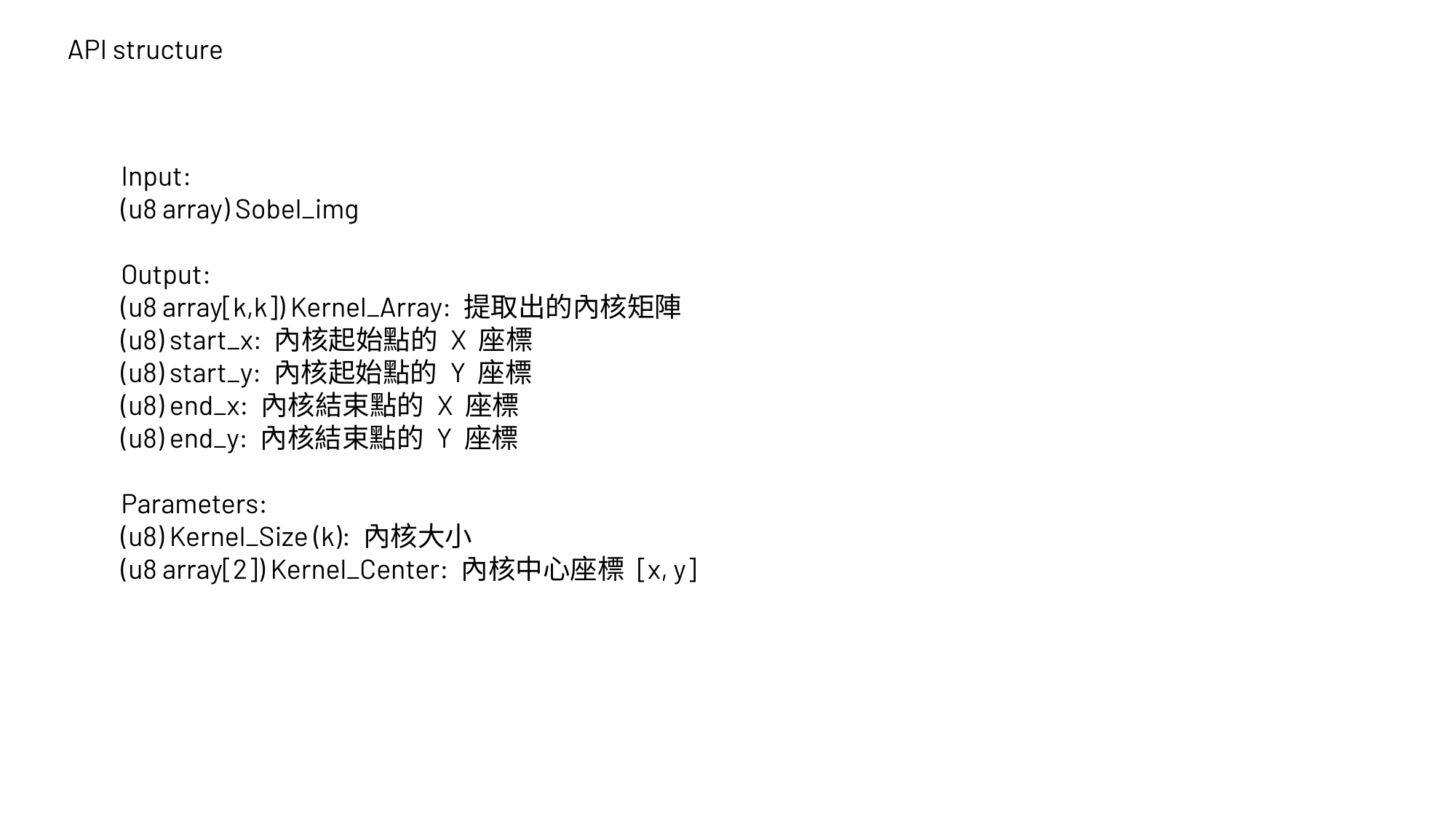

API structure
Input:
(u8 array) Sobel_img

Output:
(u8 array[k,k]) Kernel_Array: 提取出的內核矩陣
(u8) start_x: 內核起始點的 X 座標
(u8) start_y: 內核起始點的 Y 座標
(u8) end_x: 內核結束點的 X 座標
(u8) end_y: 內核結束點的 Y 座標

Parameters:
(u8) Kernel_Size (k): 內核大小
(u8 array[2]) Kernel_Center: 內核中心座標 [x, y]